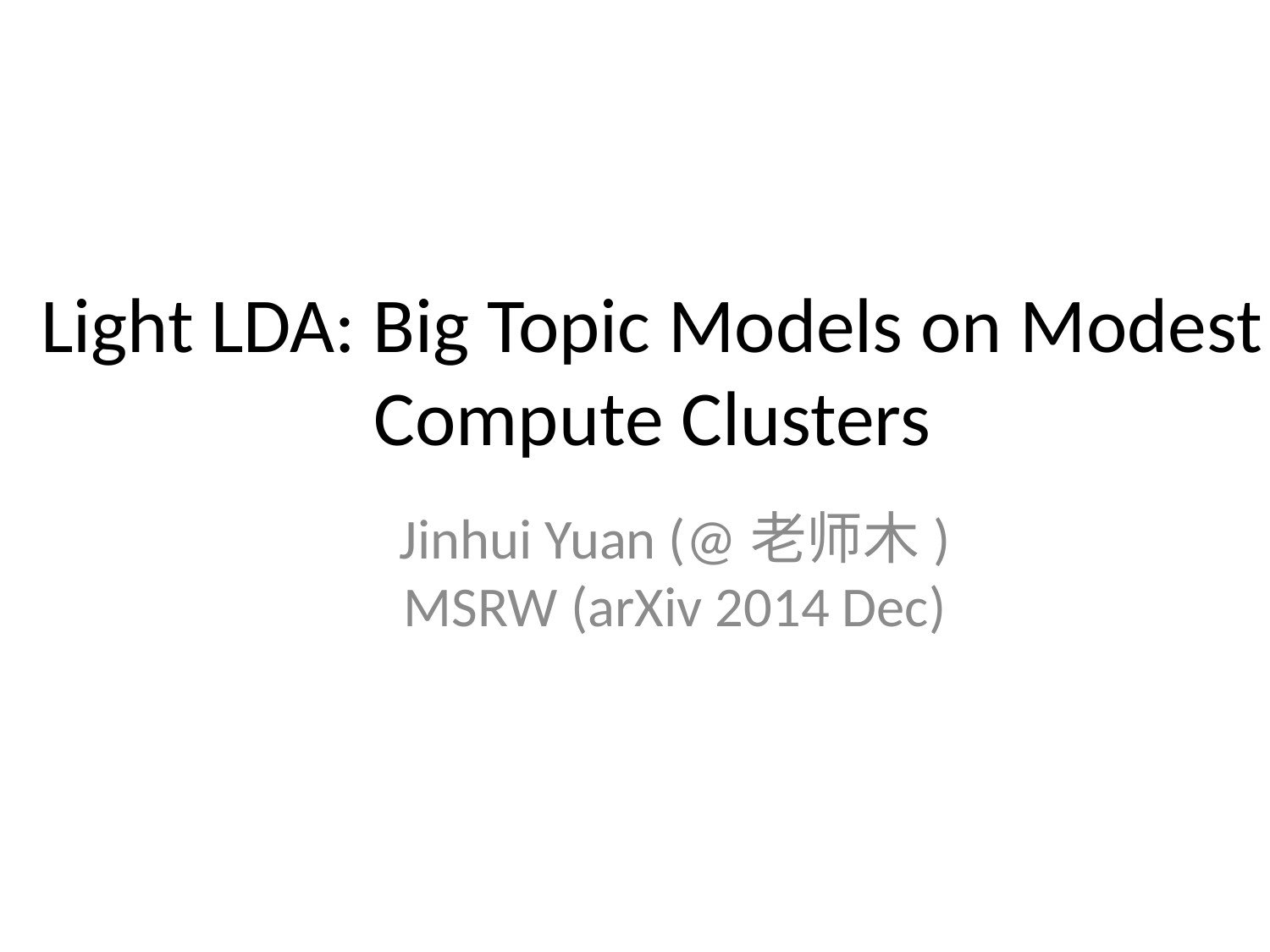

# Light LDA: Big Topic Models on Modest Compute Clusters
Jinhui Yuan (@老师木)
MSRW (arXiv 2014 Dec)